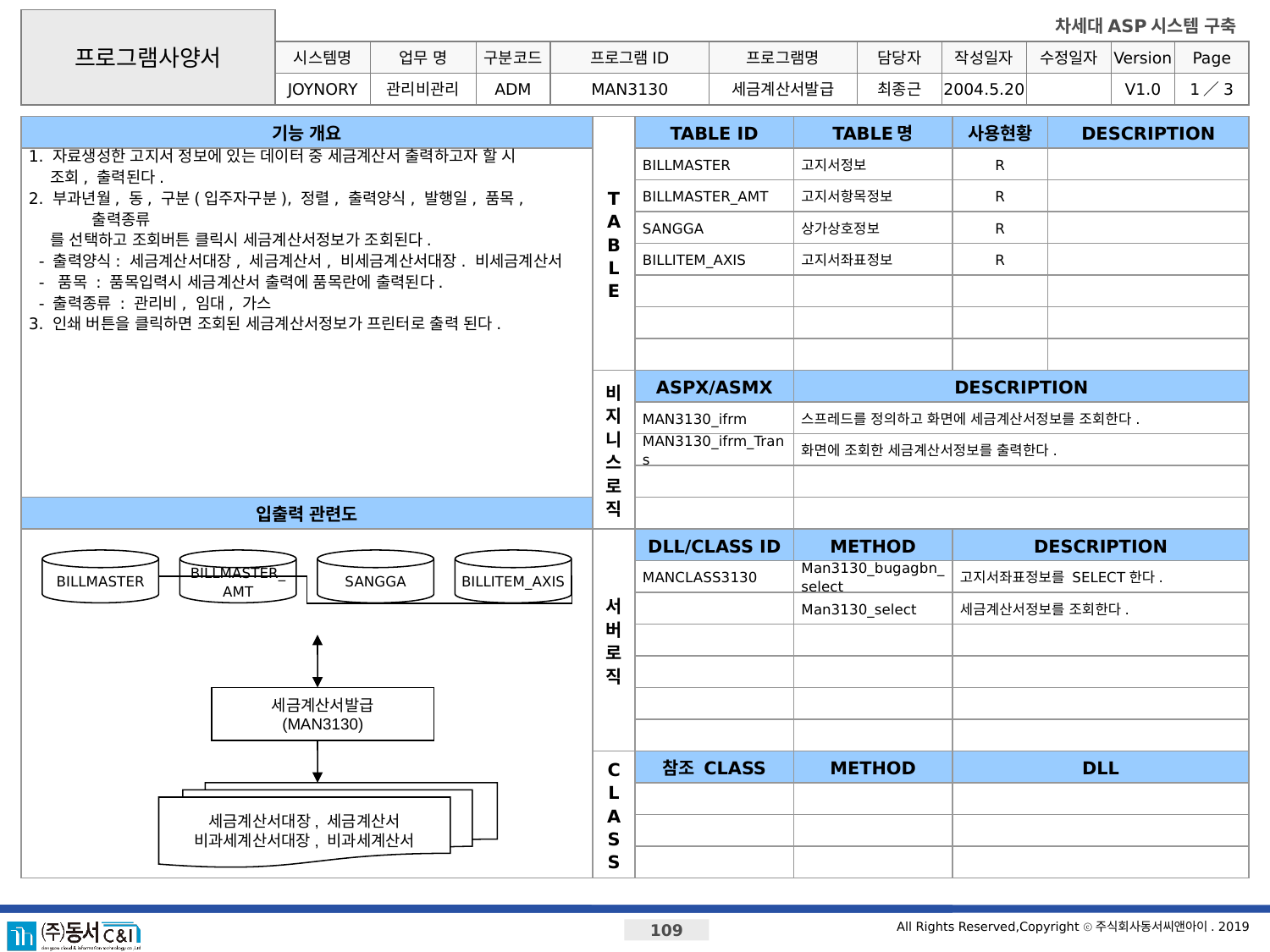

프로그램사양서
시스템명
업무 명
구분코드
프로그램ID
프로그램명
JOYNORY
관리비관리
ADM
MAN3130
세금계산서발급
최종근
2004.5.20

V1.0
1／3
기능 개요
T
A
B
L
E
TABLE ID
TABLE명
사용현황
DESCRIPTION
1. 자료생성한 고지서 정보에 있는 데이터 중 세금계산서 출력하고자 할 시
    조회, 출력된다.
2. 부과년월, 동, 구분(입주자구분), 정렬, 출력양식, 발행일, 품목, 출력종류
    를 선택하고 조회버튼 클릭시 세금계산서정보가 조회된다.
  - 출력양식: 세금계산서대장, 세금계산서, 비세금계산서대장. 비세금계산서
  -  품목 : 품목입력시 세금계산서 출력에 품목란에 출력된다.
  - 출력종류 : 관리비, 임대, 가스
3. 인쇄 버튼을 클릭하면 조회된 세금계산서정보가 프린터로 출력 된다.

BILLMASTER
고지서정보
R

BILLMASTER_AMT
고지서항목정보
R

SANGGA
상가상호정보
R

BILLITEM_AXIS
고지서좌표정보
R

비지니스로직
ASPX/ASMX
DESCRIPTION
MAN3130_ifrm
스프레드를 정의하고 화면에 세금계산서정보를 조회한다.
MAN3130_ifrm_Trans
화면에 조회한 세금계산서정보를 출력한다.

입출력 관련도

서버로직
DLL/CLASS ID
METHOD
DESCRIPTION
BILLMASTER
BILLMASTER_
AMT
SANGGA
BILLITEM_AXIS
MANCLASS3130
Man3130_bugagbn_select
고지서좌표정보를 SELECT한다.

Man3130_select
세금계산서정보를 조회한다.

세금계산서발급
(MAN3130)

C
L
A
S
S
참조 CLASS
METHOD
DLL
세금계산서대장, 세금계산서
비과세계산서대장, 비과세계산서